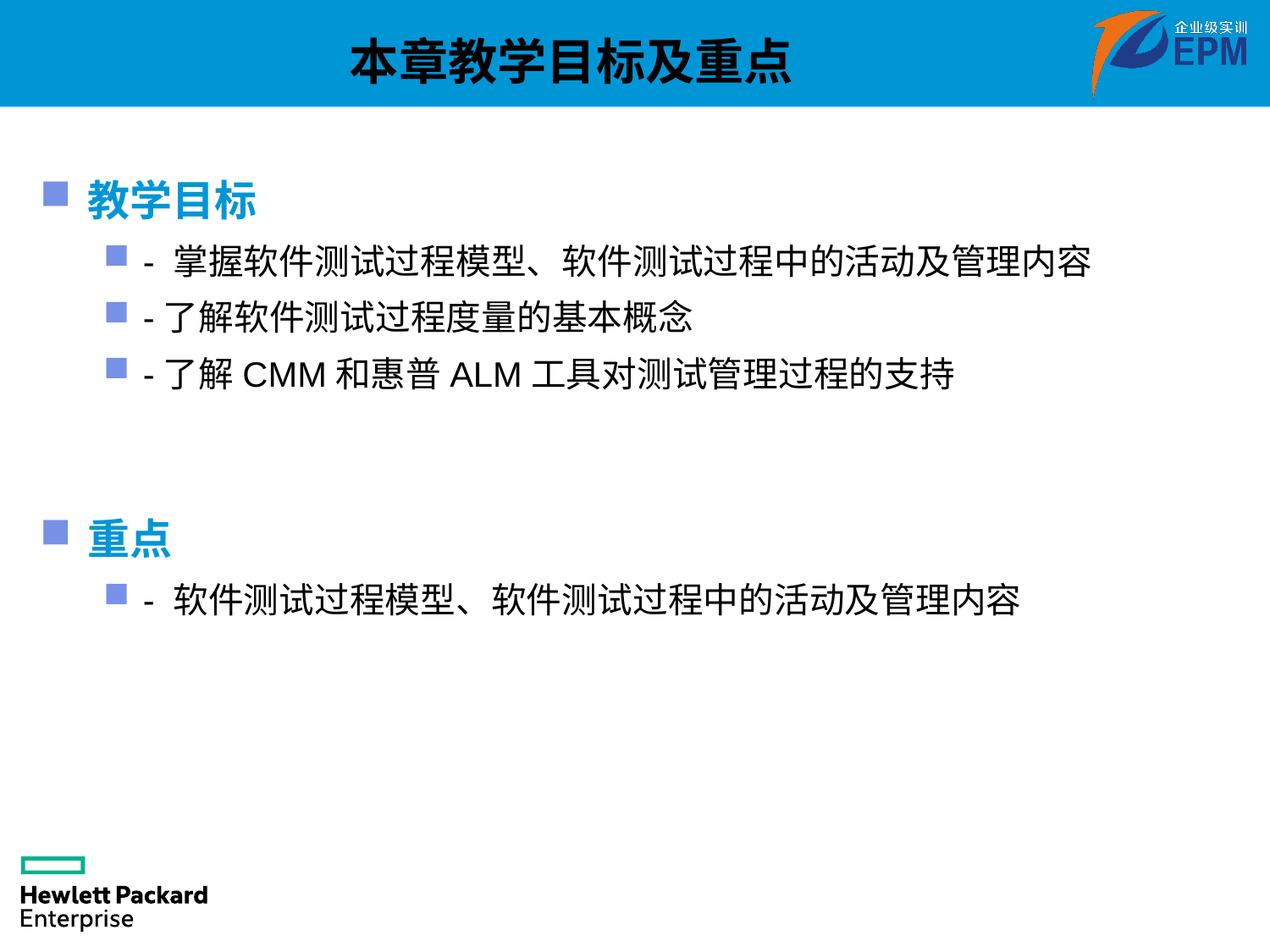

本章教学目标及重点
教学目标
- 掌握软件测试过程模型、软件测试过程中的活动及管理内容
-了解软件测试过程度量的基本概念
-了解CMM和惠普ALM工具对测试管理过程的支持

重点
- 软件测试过程模型、软件测试过程中的活动及管理内容